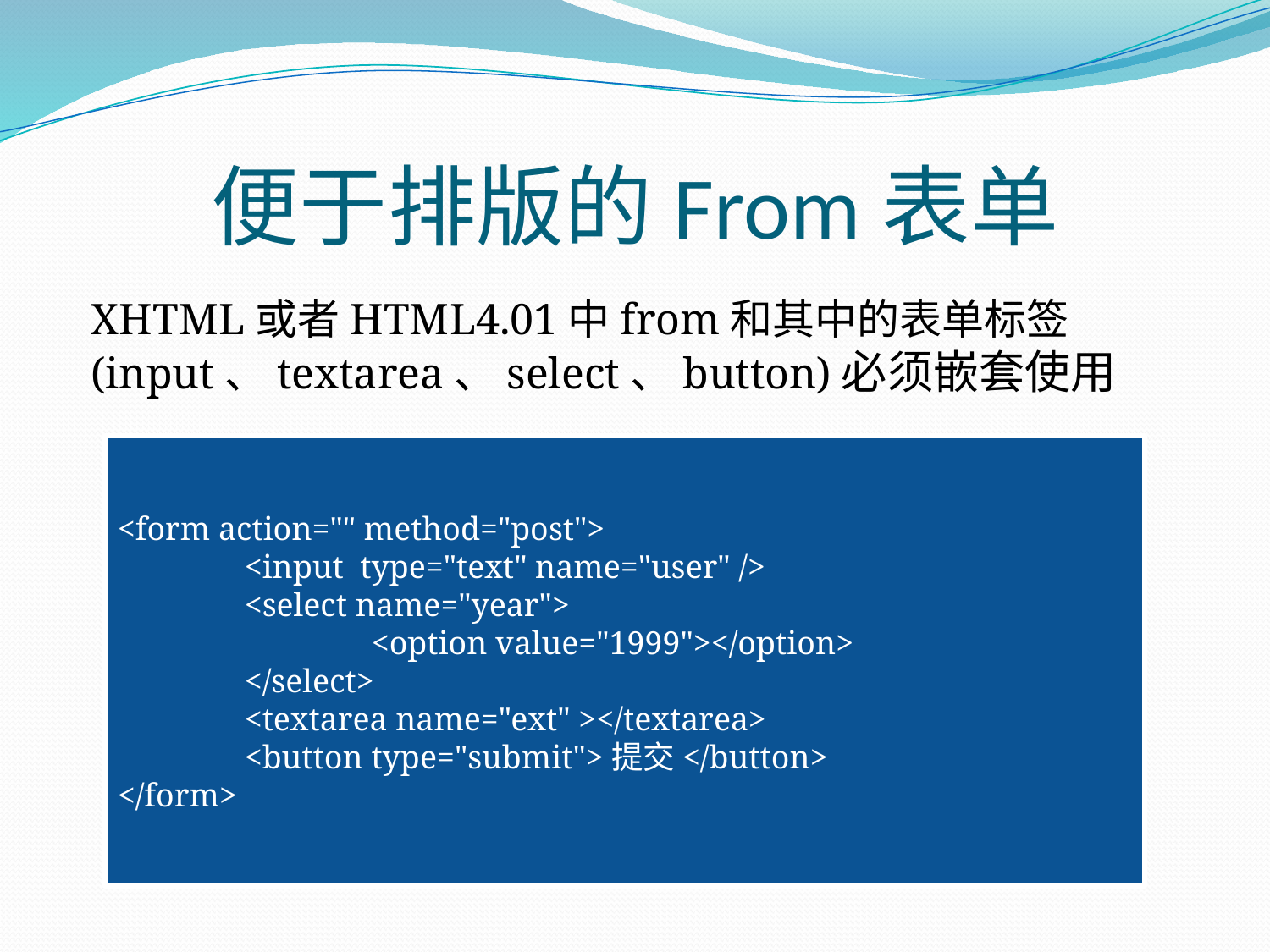

# 便于排版的From表单
XHTML或者HTML4.01中from和其中的表单标签(input、textarea、select、button)必须嵌套使用
<form action="" method="post">
	<input  type="text" name="user" />
	<select name="year">
		<option value="1999"></option>
	</select>
	<textarea name="ext" ></textarea>
	<button type="submit">提交</button>
</form>